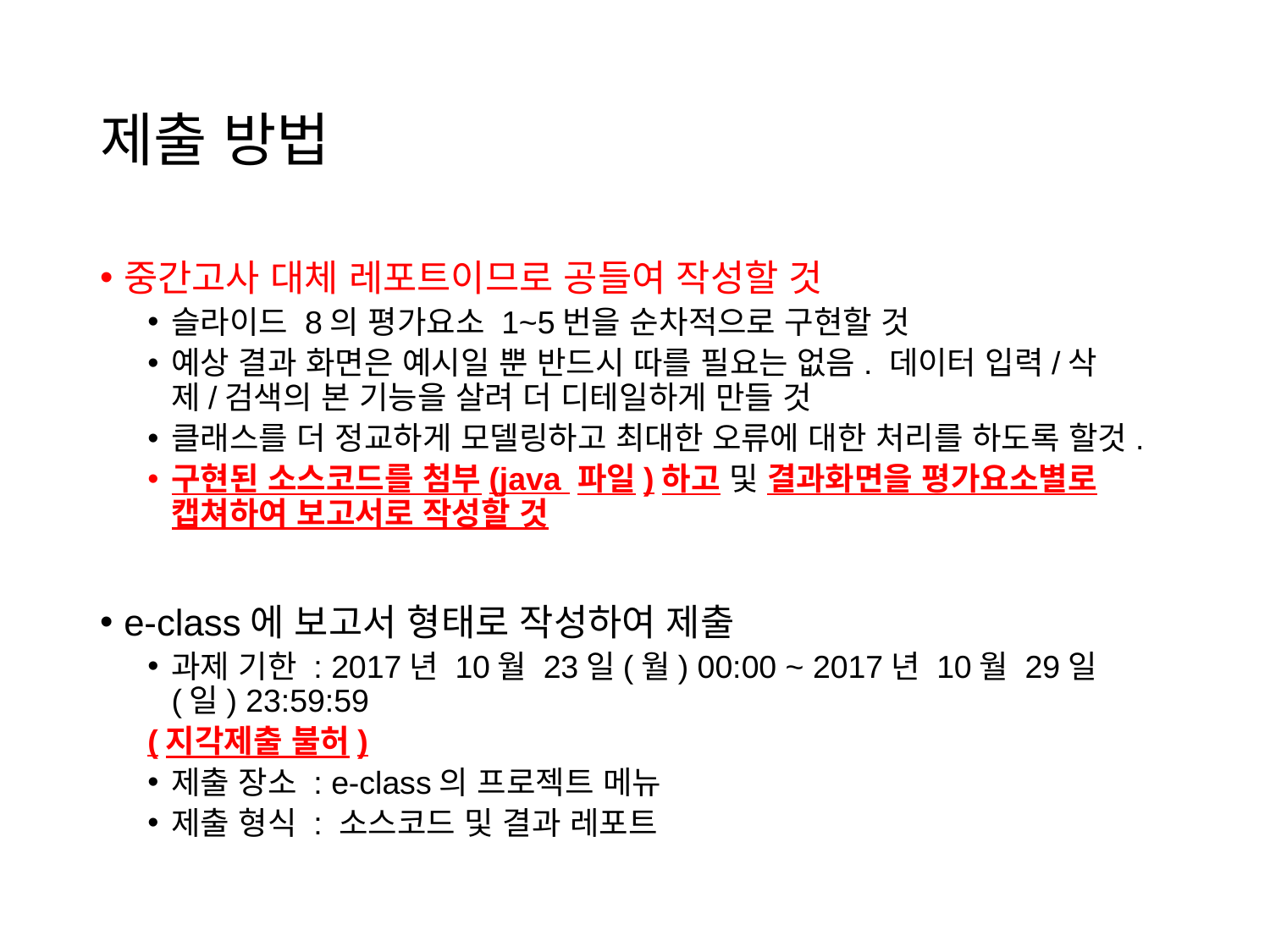

# 제출 방법
중간고사 대체 레포트이므로 공들여 작성할 것
슬라이드 8의 평가요소 1~5번을 순차적으로 구현할 것
예상 결과 화면은 예시일 뿐 반드시 따를 필요는 없음. 데이터 입력/삭제/검색의 본 기능을 살려 더 디테일하게 만들 것
클래스를 더 정교하게 모델링하고 최대한 오류에 대한 처리를 하도록 할것.
구현된 소스코드를 첨부(java 파일)하고 및 결과화면을 평가요소별로 캡쳐하여 보고서로 작성할 것

e-class에 보고서 형태로 작성하여 제출
과제 기한 : 2017년 10월 23일(월) 00:00 ~ 2017년 10월 29일(일) 23:59:59
(지각제출 불허)
제출 장소 : e-class의 프로젝트 메뉴
제출 형식 : 소스코드 및 결과 레포트